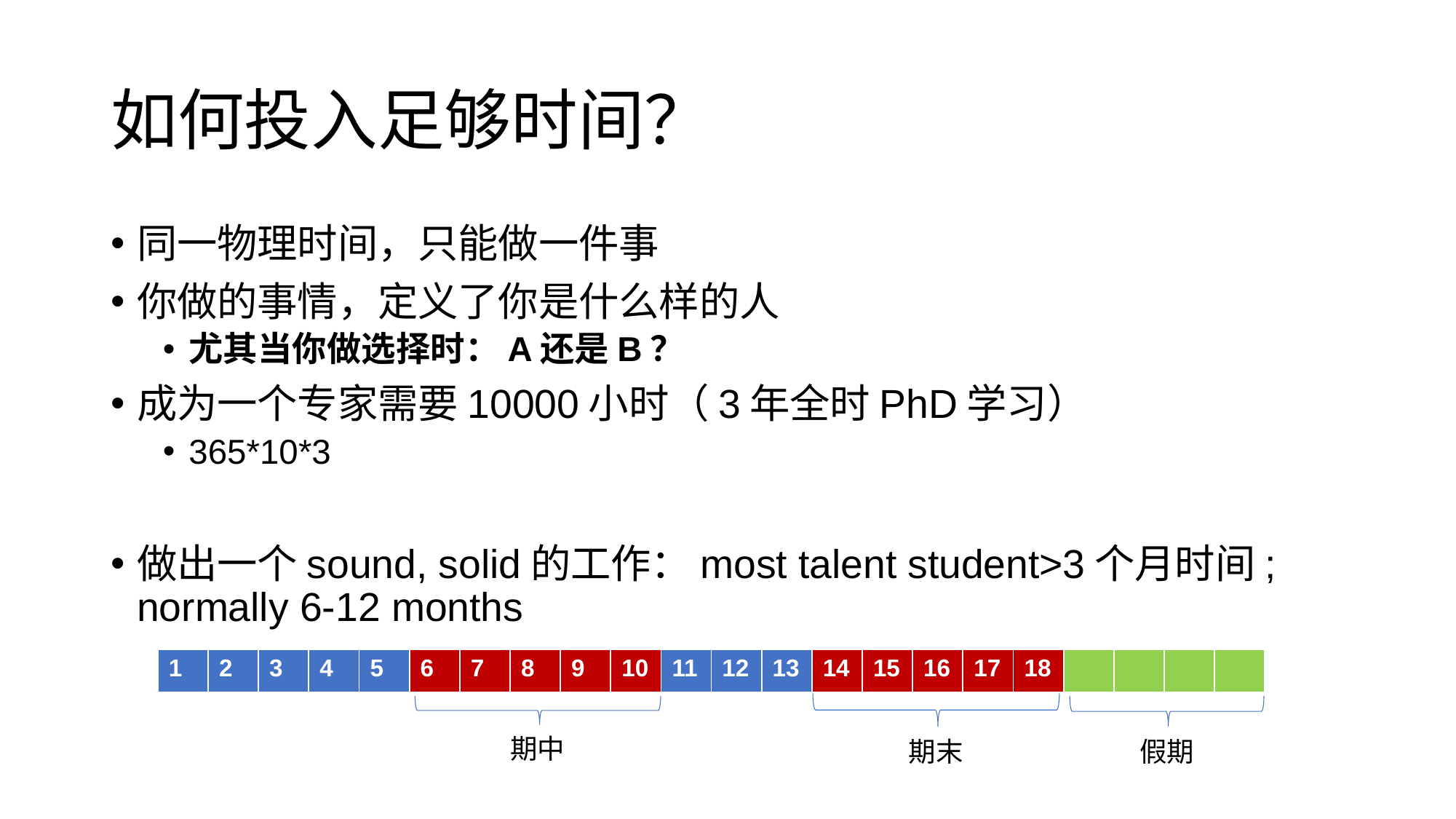

# 如何投入足够时间？
同一物理时间，只能做一件事
你做的事情，定义了你是什么样的人
尤其当你做选择时：A还是B？
成为一个专家需要10000小时（3年全时PhD学习）
365*10*3

做出一个sound, solid的工作：most talent student>3个月时间; normally 6-12 months

| 1 | 2 | 3 | 4 | 5 | 6 | 7 | 8 | 9 | 10 | 11 | 12 | 13 | 14 | 15 | 16 | 17 | 18 |  |  |  |  |
| --- | --- | --- | --- | --- | --- | --- | --- | --- | --- | --- | --- | --- | --- | --- | --- | --- | --- | --- | --- | --- | --- |
期中
期末
假期